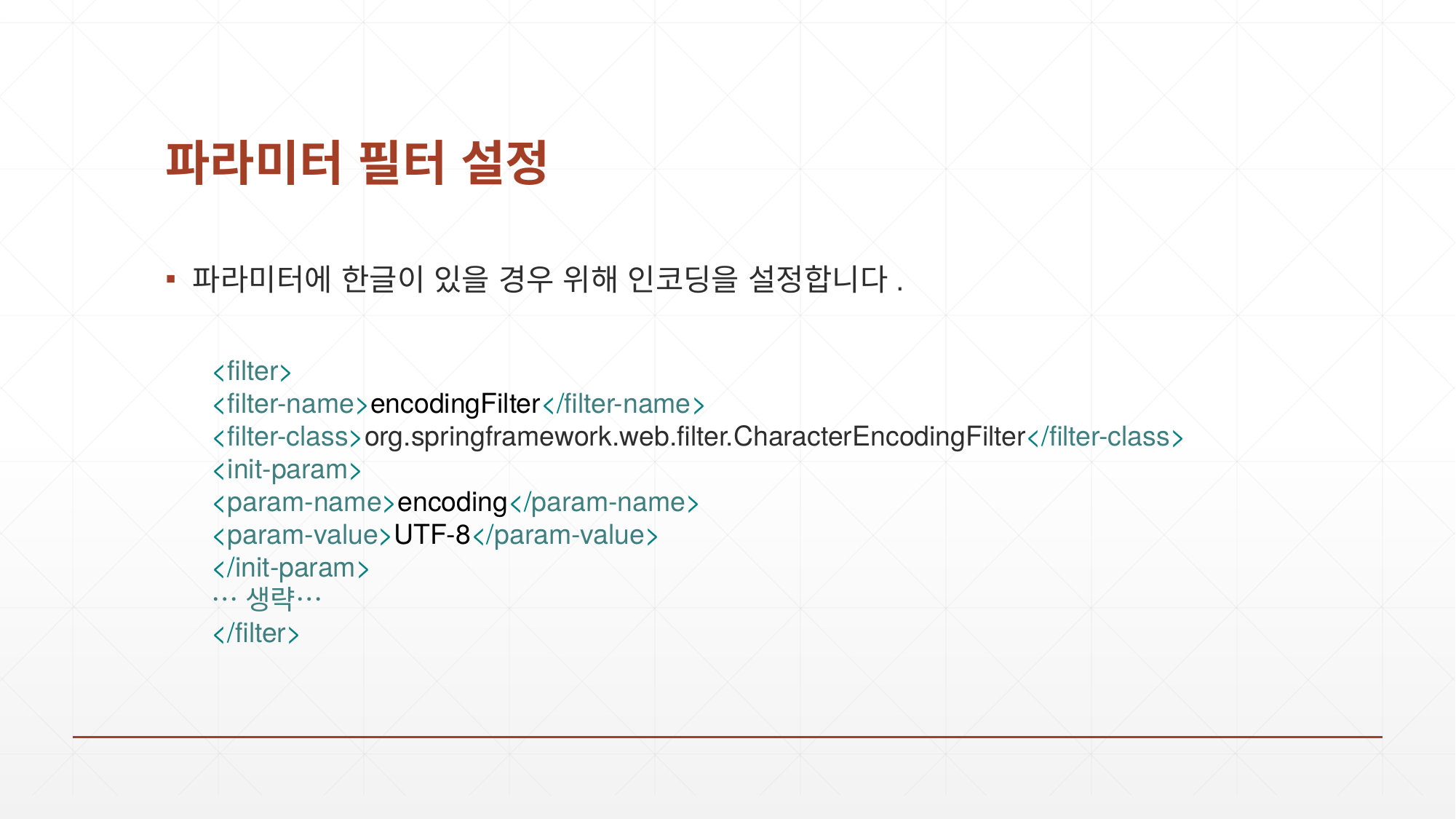

# 파라미터 필터 설정
파라미터에 한글이 있을 경우 위해 인코딩을 설정합니다.
<filter>
<filter-name>encodingFilter</filter-name>
<filter-class>org.springframework.web.filter.CharacterEncodingFilter</filter-class>
<init-param>
<param-name>encoding</param-name>
<param-value>UTF-8</param-value>
</init-param>
…생략…
</filter>